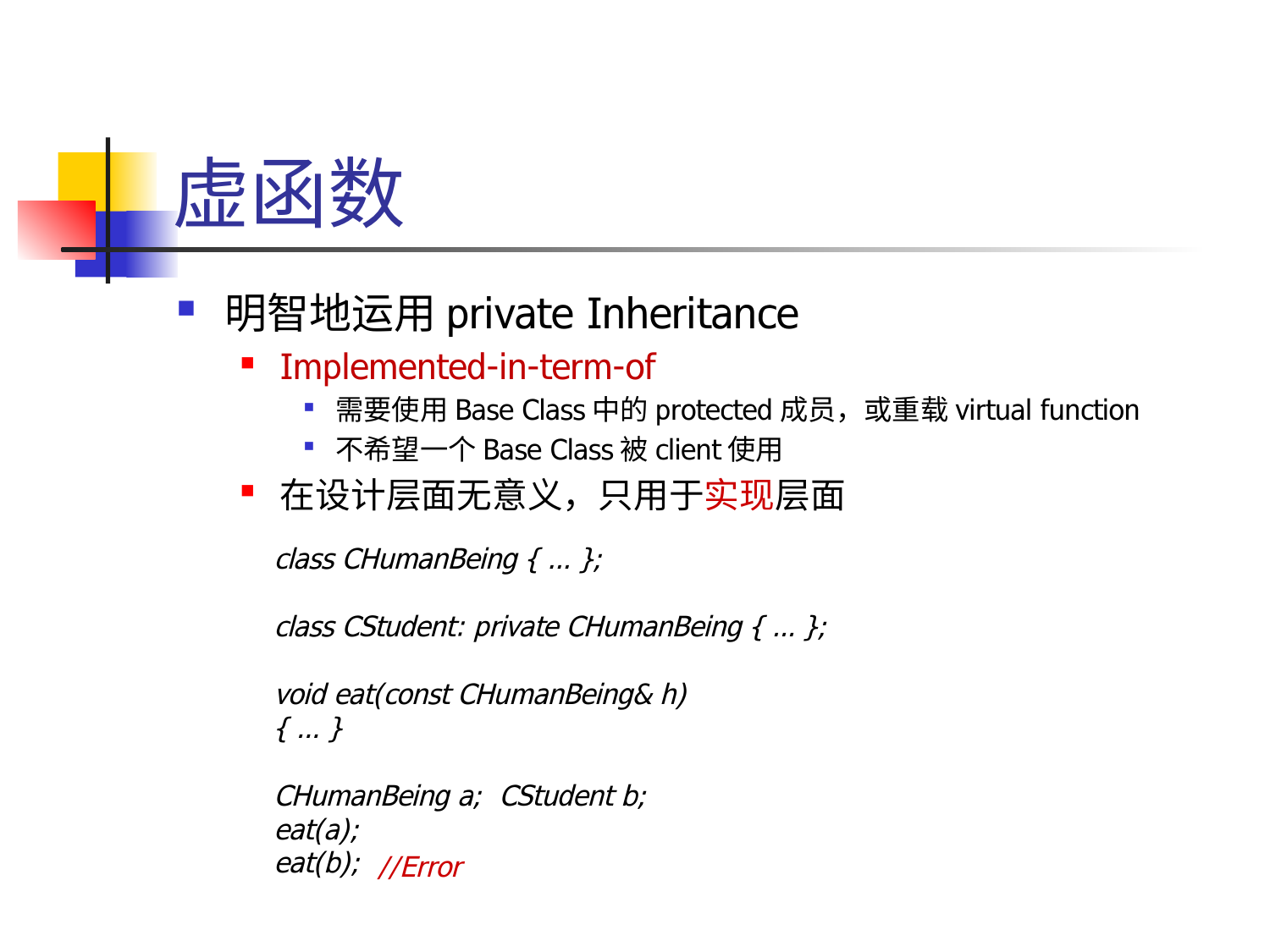

# 虚函数
明智地运用private Inheritance
Implemented-in-term-of
需要使用Base Class中的protected成员，或重载virtual function
不希望一个Base Class被client使用
在设计层面无意义，只用于实现层面
class CHumanBeing { … };

class CStudent: private CHumanBeing { … };

void eat(const CHumanBeing& h)
{ … }

CHumanBeing a;  CStudent b;
eat(a);
eat(b);
//Error